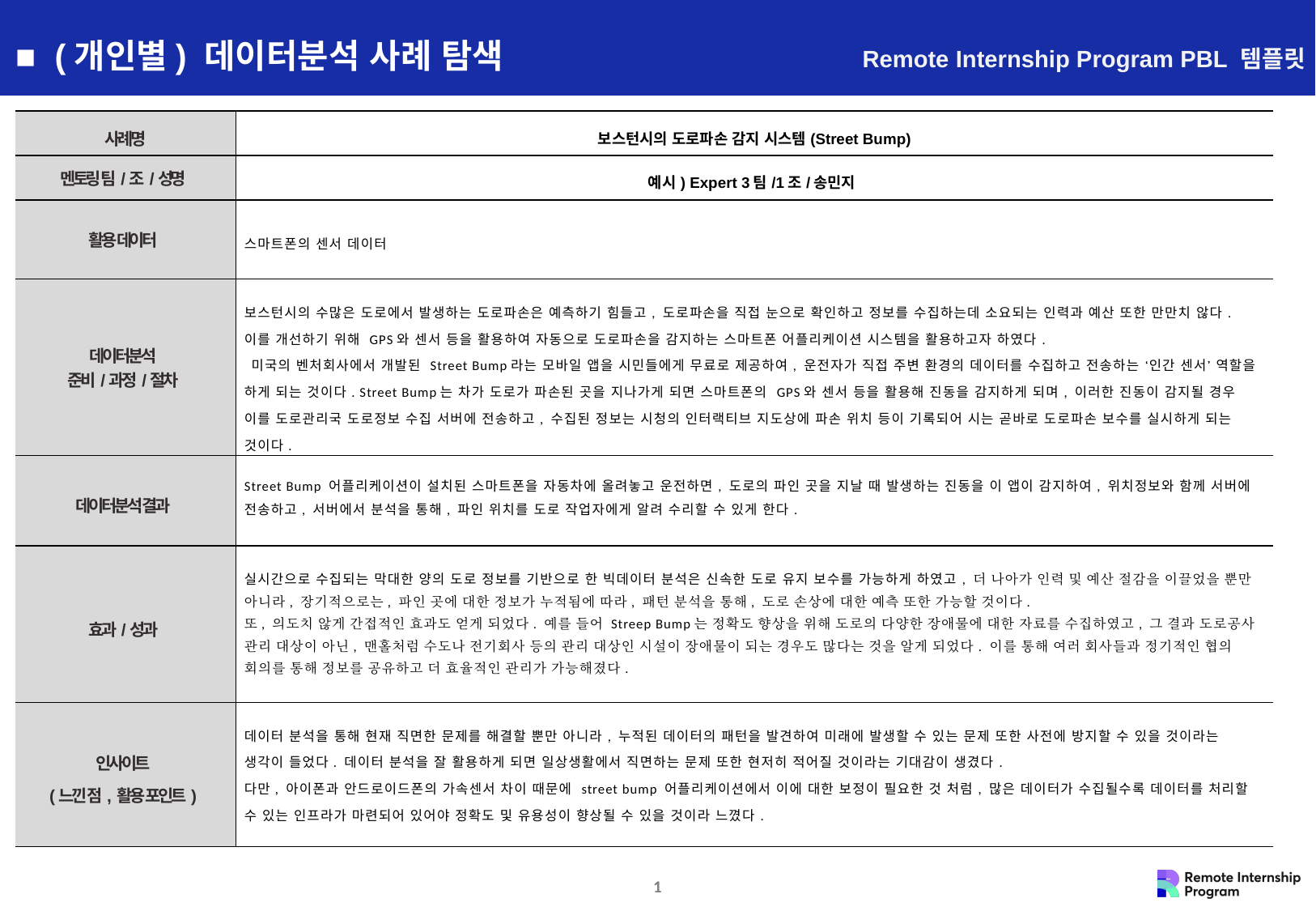

■  (개인별) 데이터분석 사례 탐색
Remote Internship Program PBL 템플릿
| 사례명 | 보스턴시의 도로파손 감지 시스템(Street Bump) |
| --- | --- |
| 멘토링 팀/조/성명 | 예시) Expert 3팀/1조/송민지 |
| 활용 데이터 | 스마트폰의 센서 데이터 |
| 데이터분석 준비/과정/절차 | 보스턴시의 수많은 도로에서 발생하는 도로파손은 예측하기 힘들고, 도로파손을 직접 눈으로 확인하고 정보를 수집하는데 소요되는 인력과 예산 또한 만만치 않다. 이를 개선하기 위해 GPS와 센서 등을 활용하여 자동으로 도로파손을 감지하는 스마트폰 어플리케이션 시스템을 활용하고자 하였다. 미국의 벤처회사에서 개발된 Street Bump라는 모바일 앱을 시민들에게 무료로 제공하여, 운전자가 직접 주변 환경의 데이터를 수집하고 전송하는 ‘인간 센서’ 역할을 하게 되는 것이다. Street Bump는 차가 도로가 파손된 곳을 지나가게 되면 스마트폰의 GPS와 센서 등을 활용해 진동을 감지하게 되며, 이러한 진동이 감지될 경우 이를 도로관리국 도로정보 수집 서버에 전송하고, 수집된 정보는 시청의 인터랙티브 지도상에 파손 위치 등이 기록되어 시는 곧바로 도로파손 보수를 실시하게 되는 것이다. |
| 데이터분석 결과 | Street Bump 어플리케이션이 설치된 스마트폰을 자동차에 올려놓고 운전하면, 도로의 파인 곳을 지날 때 발생하는 진동을 이 앱이 감지하여, 위치정보와 함께 서버에 전송하고, 서버에서 분석을 통해, 파인 위치를 도로 작업자에게 알려 수리할 수 있게 한다. |
| 효과/성과 | 실시간으로 수집되는 막대한 양의 도로 정보를 기반으로 한 빅데이터 분석은 신속한 도로 유지 보수를 가능하게 하였고, 더 나아가 인력 및 예산 절감을 이끌었을 뿐만 아니라, 장기적으로는, 파인 곳에 대한 정보가 누적됨에 따라, 패턴 분석을 통해, 도로 손상에 대한 예측 또한 가능할 것이다. 또, 의도치 않게 간접적인 효과도 얻게 되었다. 예를 들어 Streep Bump는 정확도 향상을 위해 도로의 다양한 장애물에 대한 자료를 수집하였고, 그 결과 도로공사 관리 대상이 아닌, 맨홀처럼 수도나 전기회사 등의 관리 대상인 시설이 장애물이 되는 경우도 많다는 것을 알게 되었다. 이를 통해 여러 회사들과 정기적인 협의 회의를 통해 정보를 공유하고 더 효율적인 관리가 가능해졌다. |
| 인사이트 (느낀 점, 활용 포인트) | 데이터 분석을 통해 현재 직면한 문제를 해결할 뿐만 아니라, 누적된 데이터의 패턴을 발견하여 미래에 발생할 수 있는 문제 또한 사전에 방지할 수 있을 것이라는 생각이 들었다. 데이터 분석을 잘 활용하게 되면 일상생활에서 직면하는 문제 또한 현저히 적어질 것이라는 기대감이 생겼다. 다만, 아이폰과 안드로이드폰의 가속센서 차이 때문에 street bump 어플리케이션에서 이에 대한 보정이 필요한 것 처럼, 많은 데이터가 수집될수록 데이터를 처리할 수 있는 인프라가 마련되어 있어야 정확도 및 유용성이 향상될 수 있을 것이라 느꼈다. |